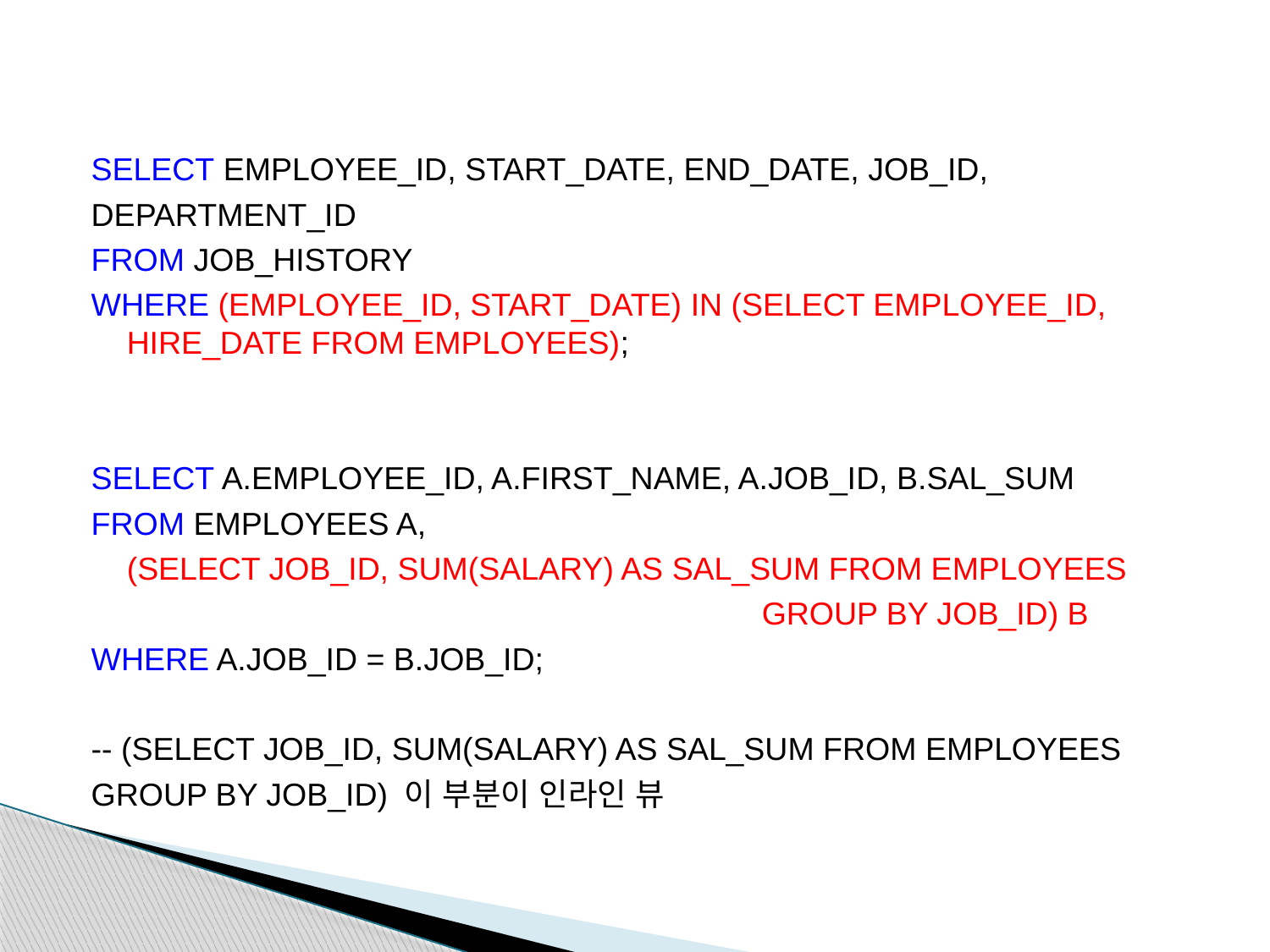

SELECT EMPLOYEE_ID, START_DATE, END_DATE, JOB_ID,
DEPARTMENT_ID
FROM JOB_HISTORY
WHERE (EMPLOYEE_ID, START_DATE) IN (SELECT EMPLOYEE_ID, HIRE_DATE FROM EMPLOYEES);

SELECT A.EMPLOYEE_ID, A.FIRST_NAME, A.JOB_ID, B.SAL_SUM
FROM EMPLOYEES A,
	(SELECT JOB_ID, SUM(SALARY) AS SAL_SUM FROM EMPLOYEES
						GROUP BY JOB_ID) B
WHERE A.JOB_ID = B.JOB_ID;

-- (SELECT JOB_ID, SUM(SALARY) AS SAL_SUM FROM EMPLOYEES
GROUP BY JOB_ID) 이 부분이 인라인 뷰